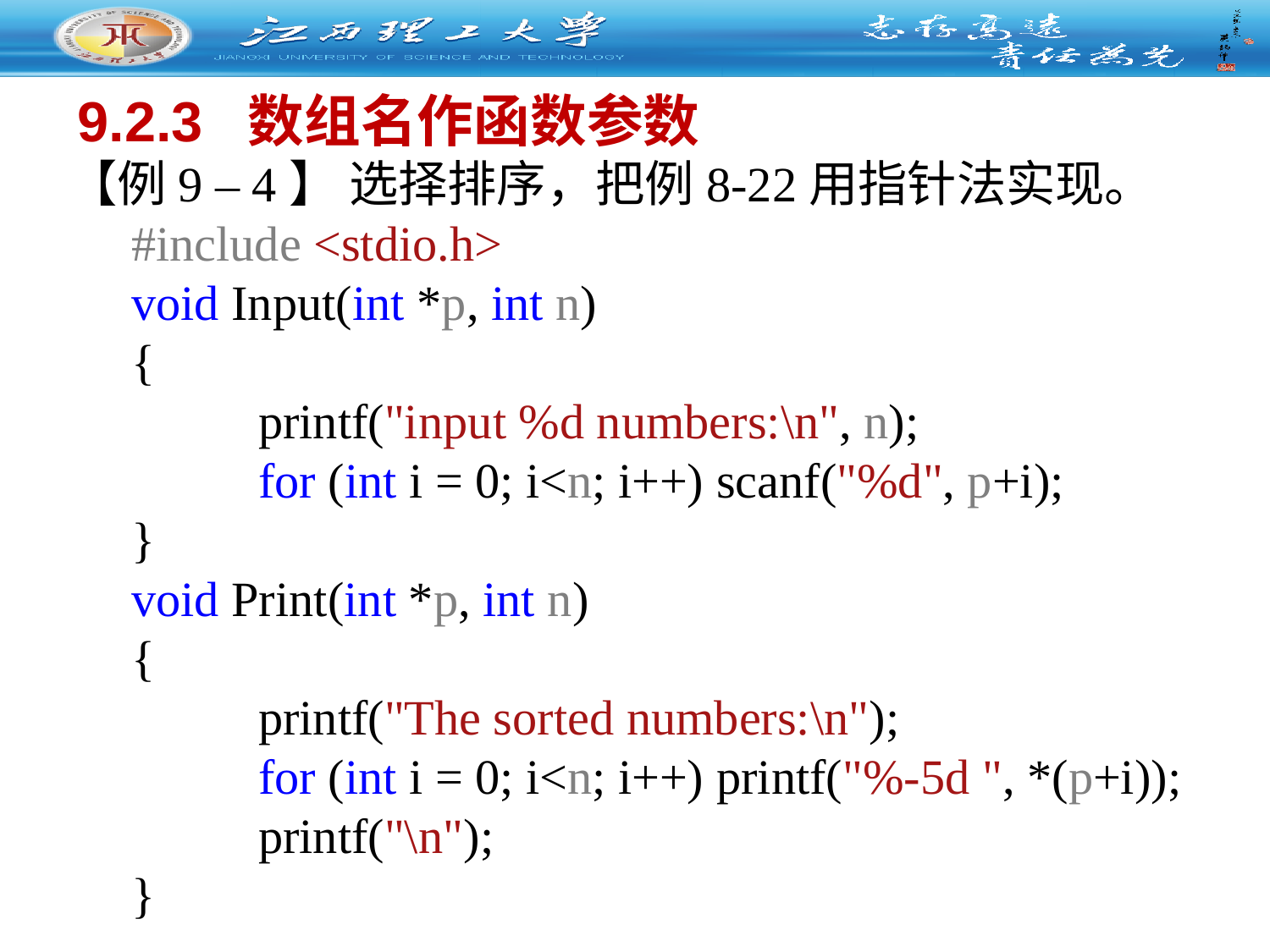

# 9.2.3  数组名作函数参数
【例9 – 4】 选择排序，把例8-22用指针法实现。
#include <stdio.h>
void Input(int *p, int n)
{
 	printf("input %d numbers:\n", n);
 	for (int i = 0; i<n; i++) scanf("%d", p+i);
}
void Print(int *p, int n)
{
 	printf("The sorted numbers:\n");
 	for (int i = 0; i<n; i++) printf("%-5d ", *(p+i));
  	printf("\n");
}